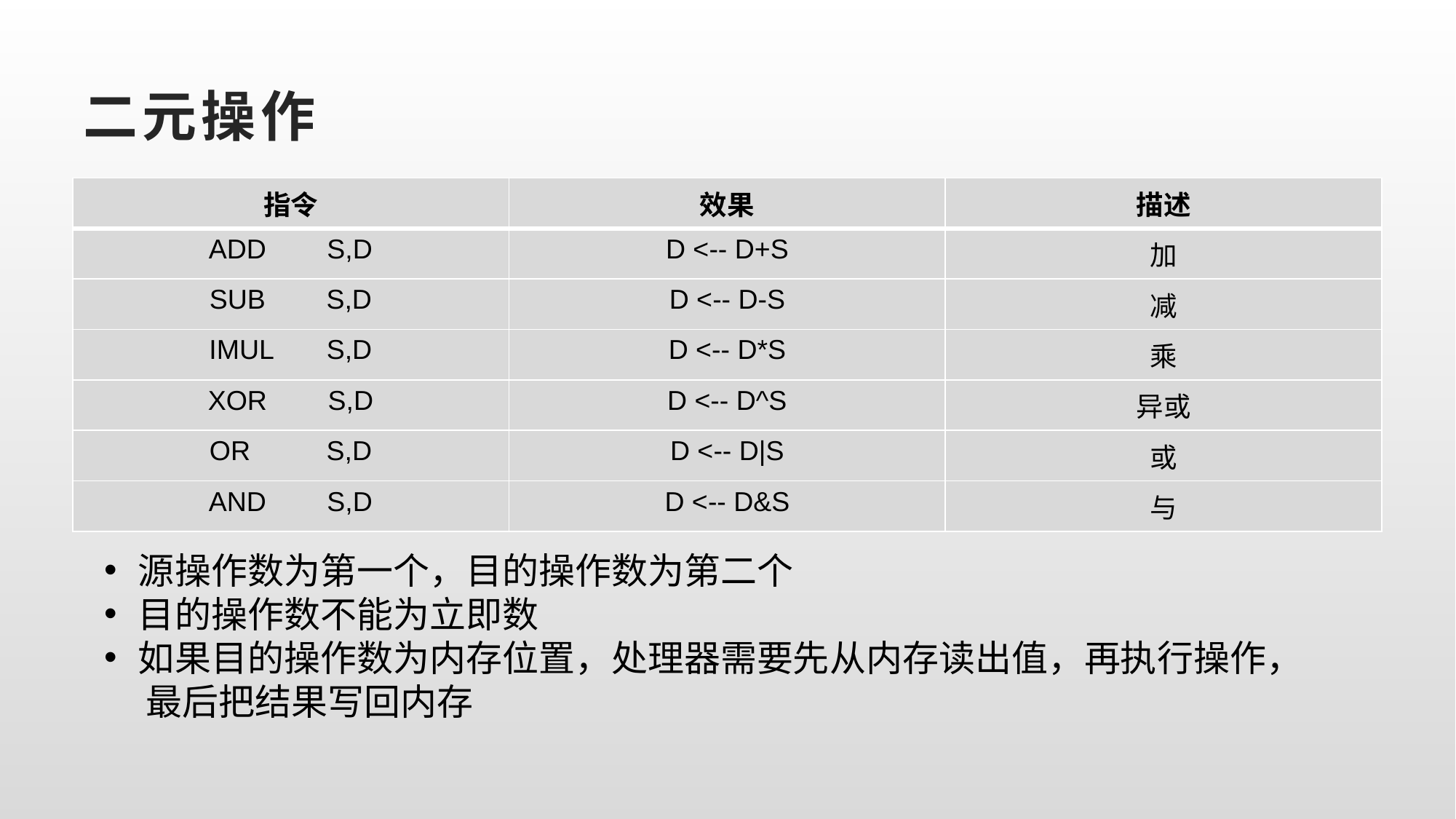

# 二元操作
| 指令 | 效果 | 描述 |
| --- | --- | --- |
| ADD S,D | D <-- D+S | 加 |
| SUB S,D | D <-- D-S | 减 |
| IMUL S,D | D <-- D\*S | 乘 |
| XOR S,D | D <-- D^S | 异或 |
| OR S,D | D <-- D|S | 或 |
| AND S,D | D <-- D&S | 与 |
源操作数为第一个，目的操作数为第二个
目的操作数不能为立即数
如果目的操作数为内存位置，处理器需要先从内存读出值，再执行操作，
    最后把结果写回内存